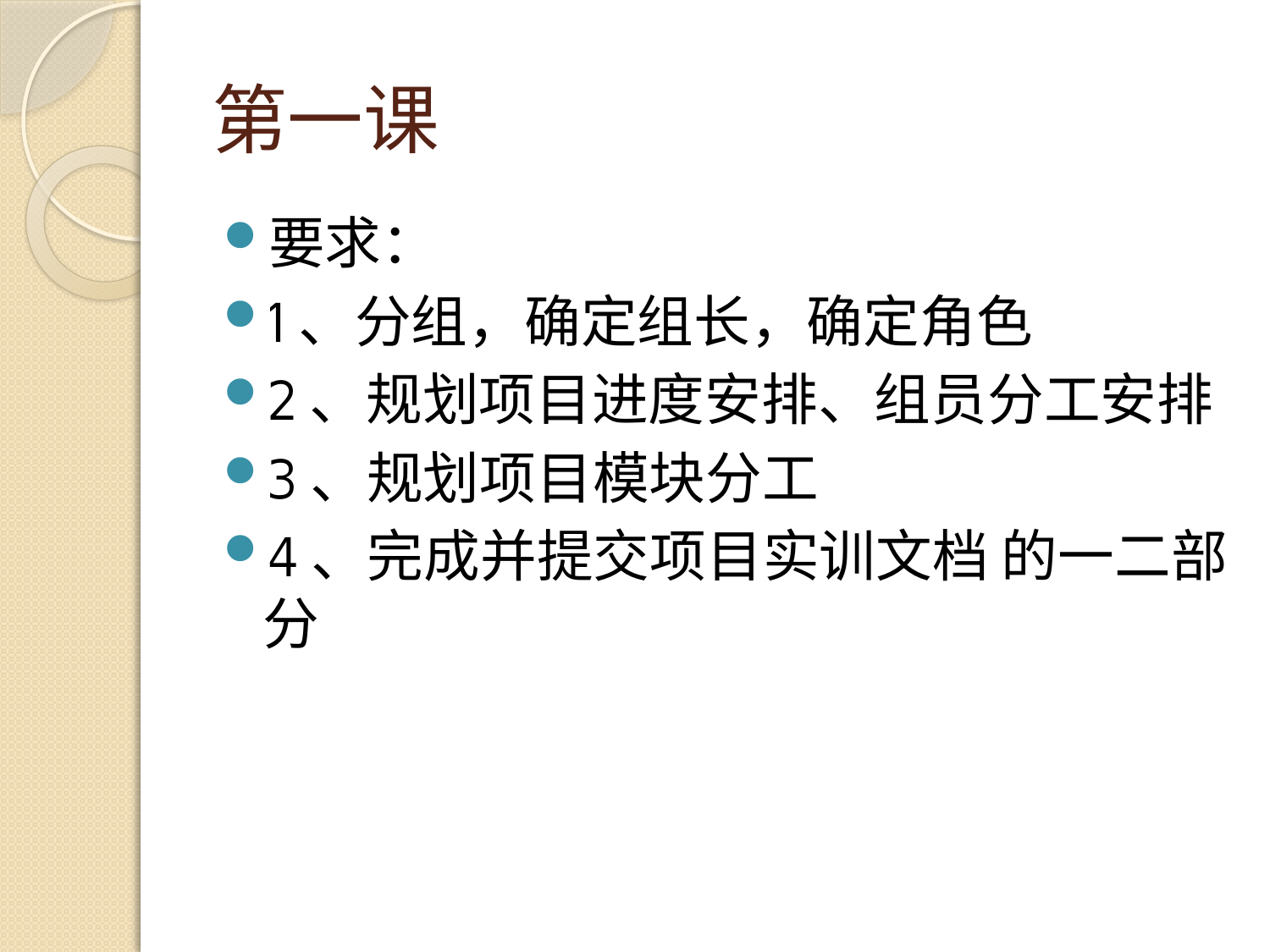

# 第一课
要求：
1、分组，确定组长，确定角色
2、规划项目进度安排、组员分工安排
3、规划项目模块分工
4、完成并提交项目实训文档 的一二部分